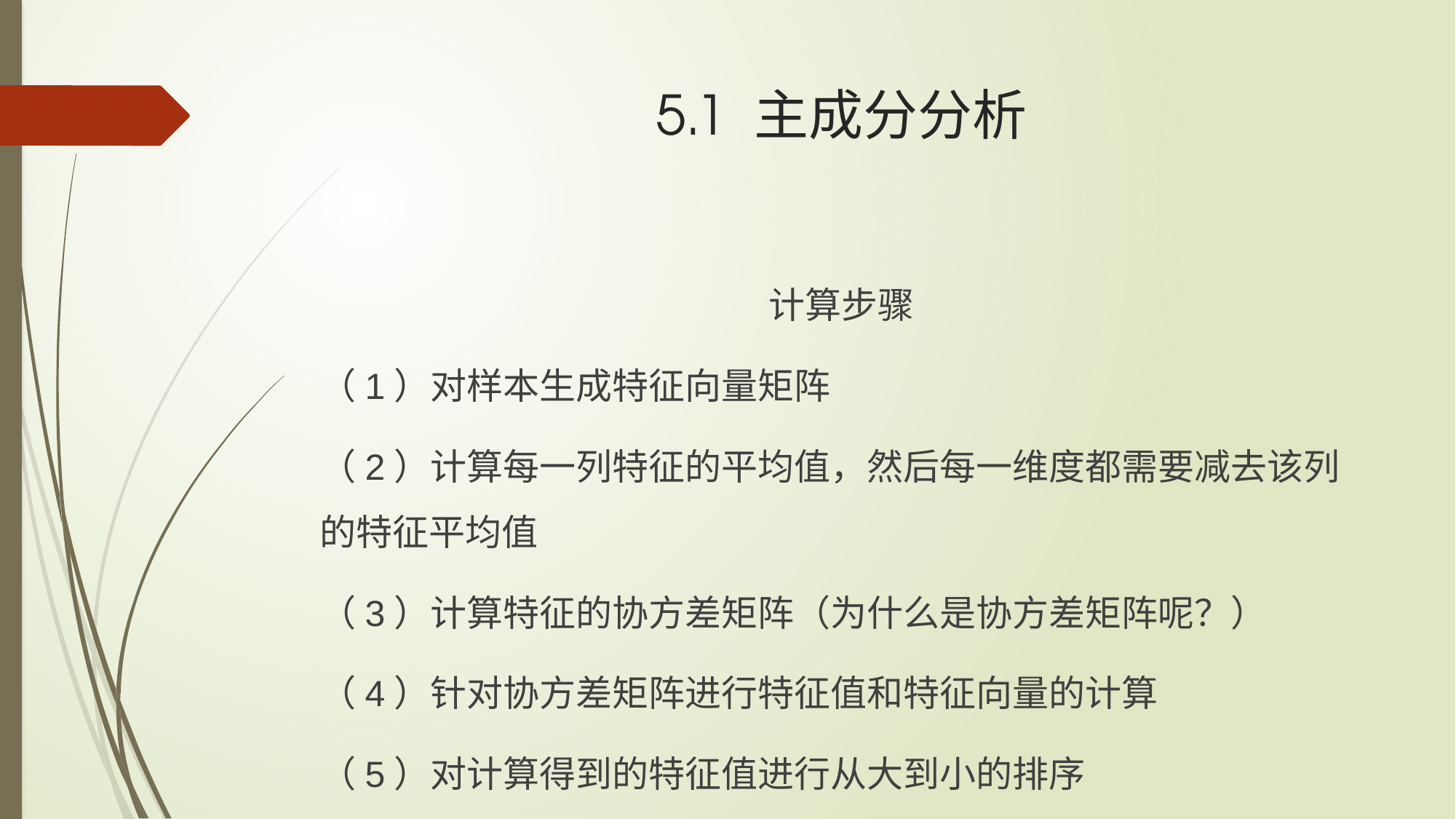

# 5.1 主成分分析
计算步骤
（1）对样本生成特征向量矩阵
（2）计算每一列特征的平均值，然后每一维度都需要减去该列的特征平均值
（3）计算特征的协方差矩阵（为什么是协方差矩阵呢？）
（4）针对协方差矩阵进行特征值和特征向量的计算
（5）对计算得到的特征值进行从大到小的排序
（6）取出前K个特征向量和特征值，并进行回退，即得到降维后的特征矩阵